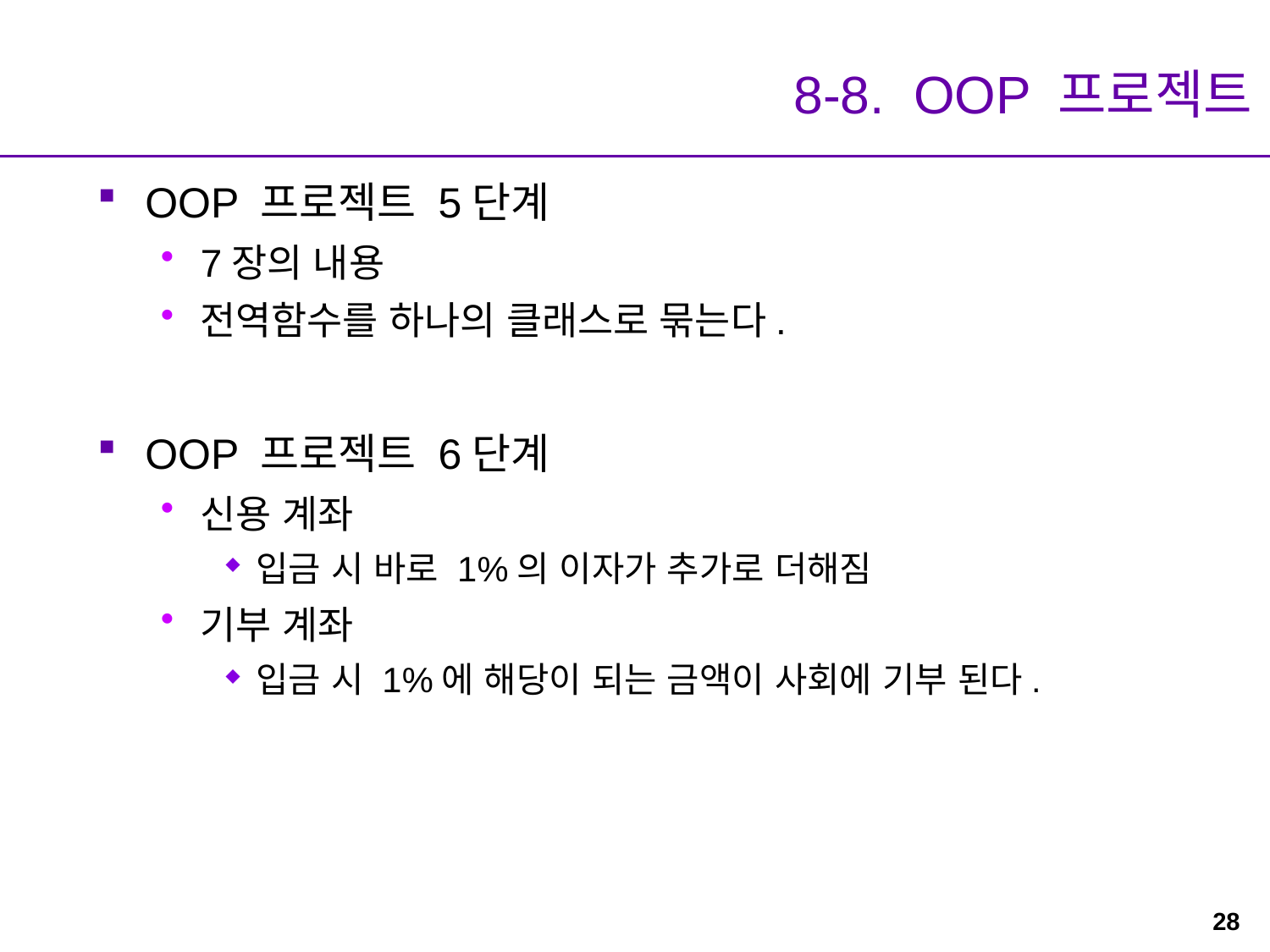

# 8-8.  OOP 프로젝트
OOP 프로젝트 5단계
7장의 내용
전역함수를 하나의 클래스로 묶는다.

OOP 프로젝트 6단계
신용 계좌
입금 시 바로 1%의 이자가 추가로 더해짐
기부 계좌
입금 시 1%에 해당이 되는 금액이 사회에 기부 된다.
28